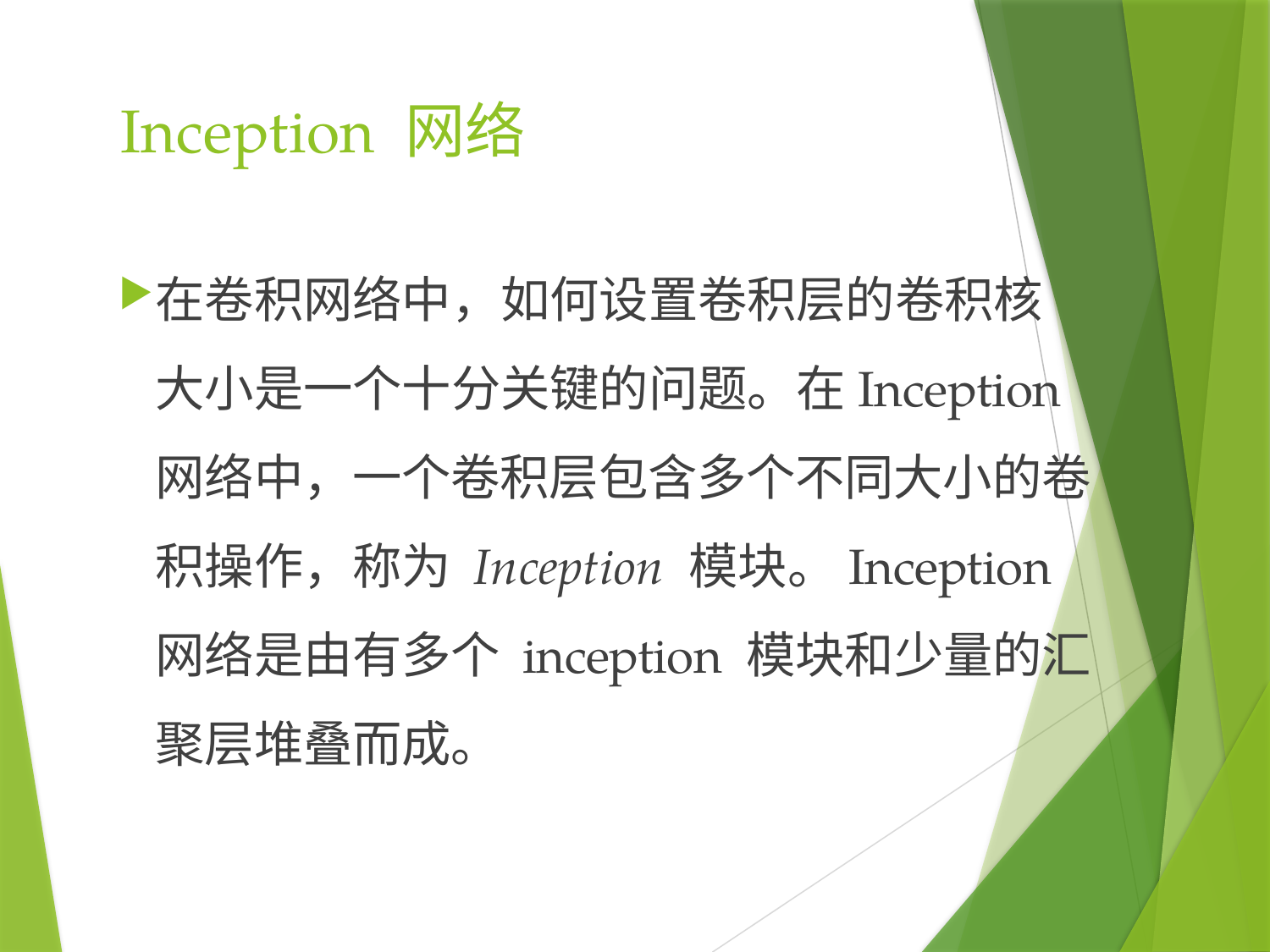

# Inception 网络
在卷积网络中，如何设置卷积层的卷积核大小是一个十分关键的问题。在Inception 网络中，一个卷积层包含多个不同大小的卷积操作，称为 Inception 模块。Inception 网络是由有多个 inception 模块和少量的汇聚层堆叠而成。